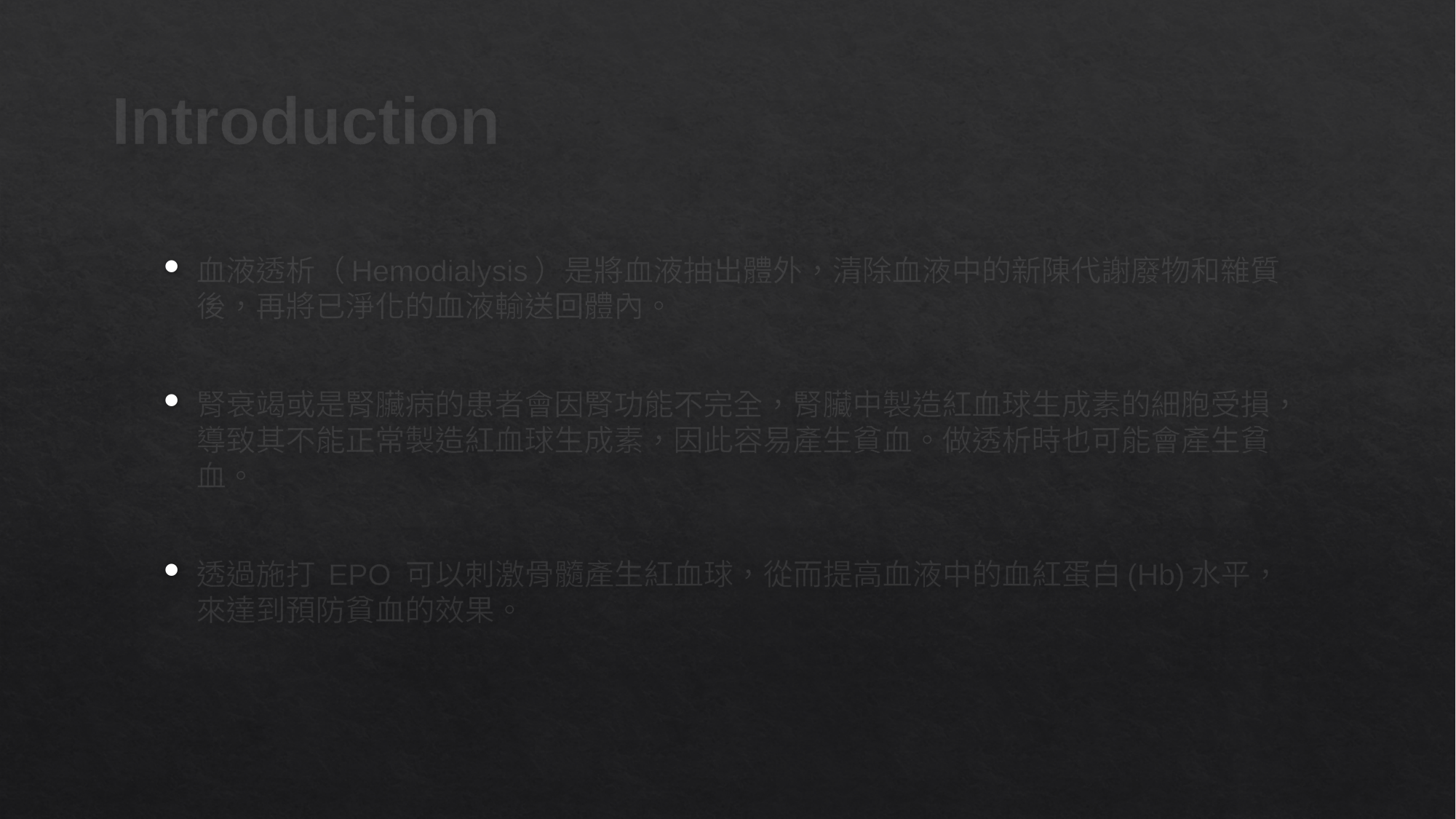

Introduction
血液透析（Hemodialysis）是將血液抽出體外，清除血液中的新陳代謝廢物和雜質後，再將已淨化的血液輸送回體內。

腎衰竭或是腎臟病的患者會因腎功能不完全，腎臟中製造紅血球生成素的細胞受損，導致其不能正常製造紅血球生成素，因此容易產生貧血。做透析時也可能會產生貧血。

透過施打 EPO 可以刺激骨髓產生紅血球，從而提高血液中的血紅蛋白(Hb)水平，來達到預防貧血的效果。